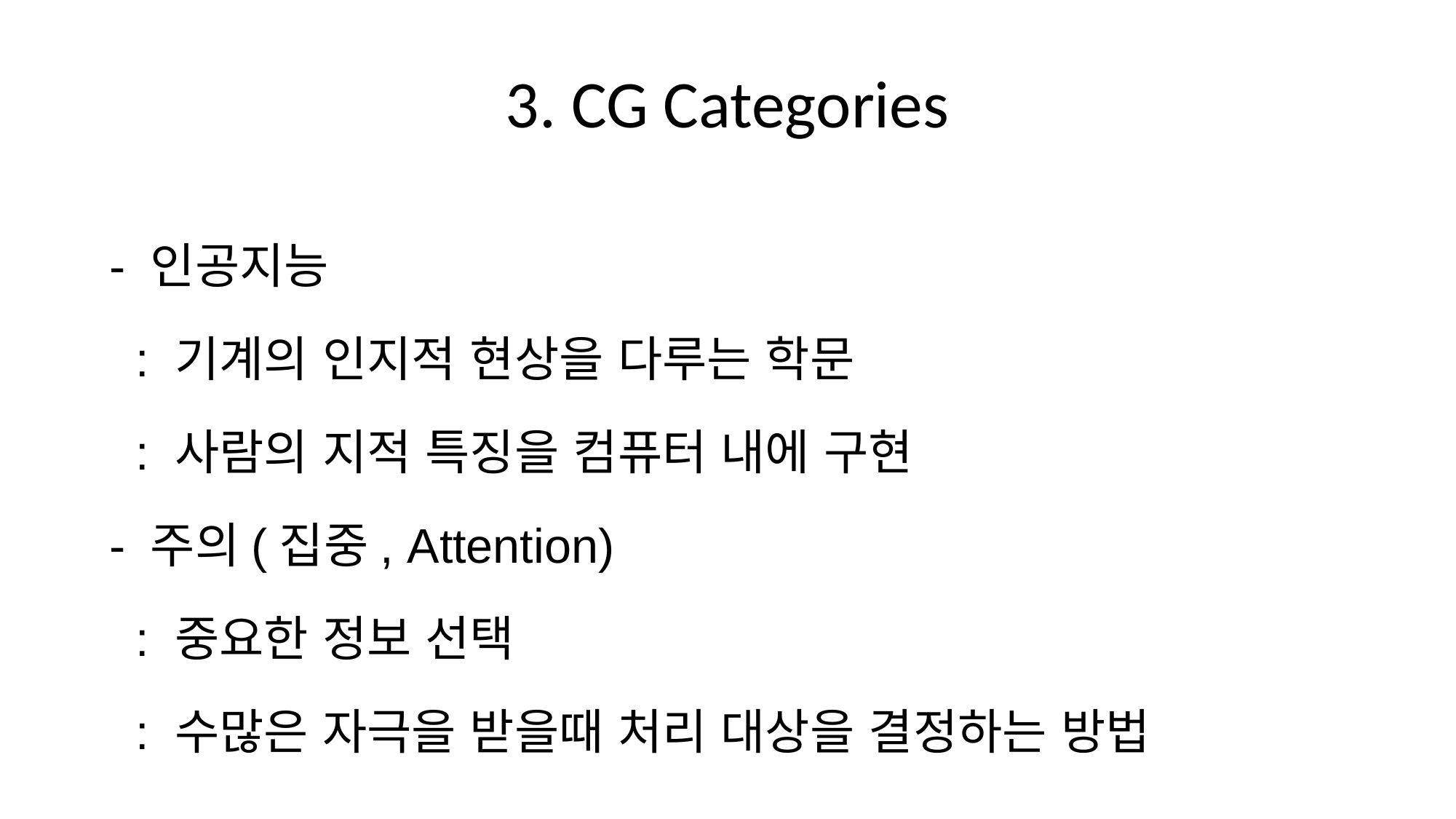

# 3. CG Categories
    - 인공지능
      : 기계의 인지적 현상을 다루는 학문
      : 사람의 지적 특징을 컴퓨터 내에 구현
    - 주의(집중, Attention)
      : 중요한 정보 선택
      : 수많은 자극을 받을때 처리 대상을 결정하는 방법